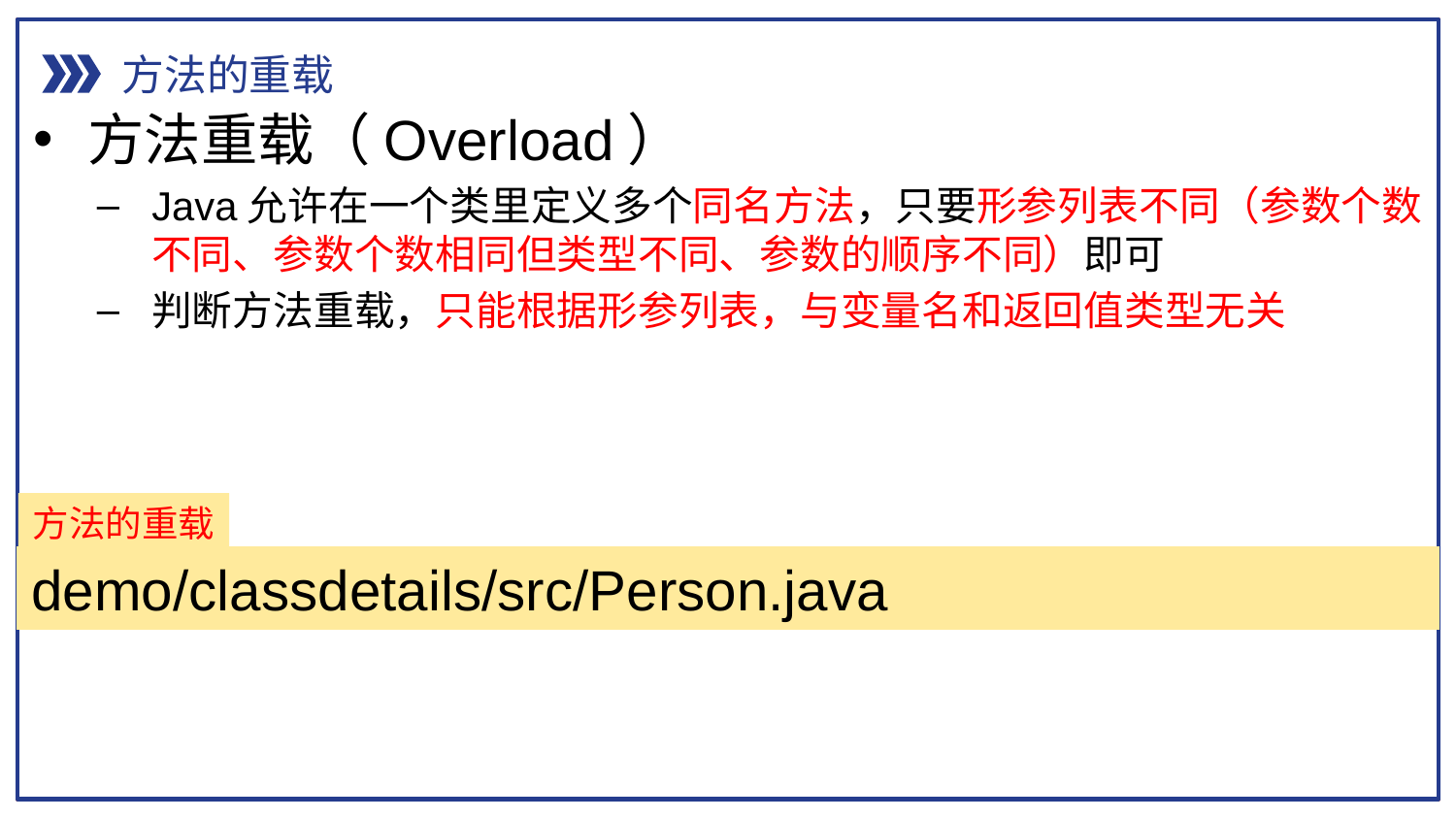

方法的重载

方法重载（Overload）
Java允许在一个类里定义多个同名方法，只要形参列表不同（参数个数不同、参数个数相同但类型不同、参数的顺序不同）即可
判断方法重载，只能根据形参列表，与变量名和返回值类型无关
方法的重载
demo/classdetails/src/Person.java